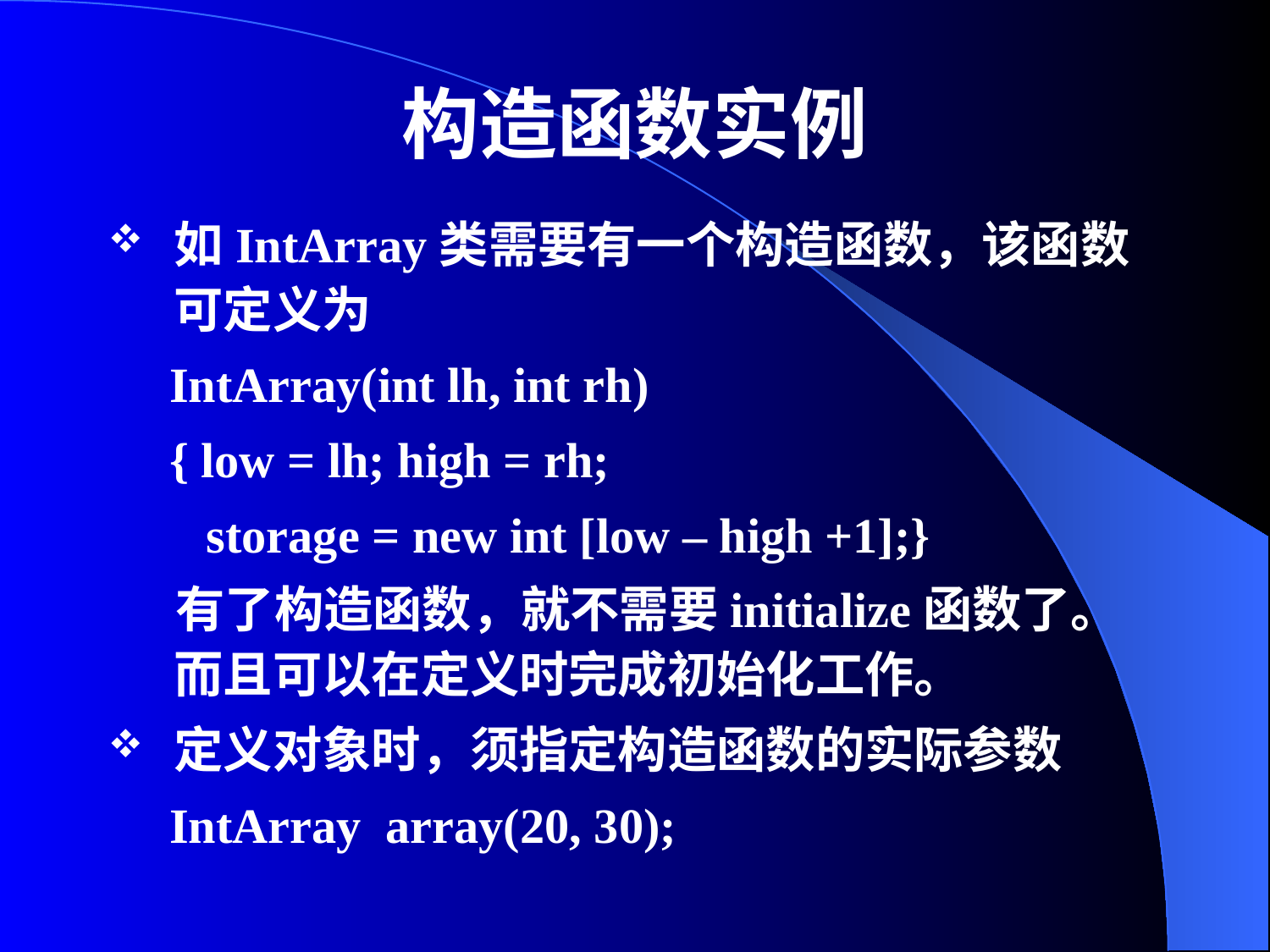

# 构造函数实例
如IntArray类需要有一个构造函数，该函数可定义为
     IntArray(int lh, int rh)
     { low = lh; high = rh;
        storage = new int [low – high +1];}
     有了构造函数，就不需要initialize函数了。而且可以在定义时完成初始化工作。
定义对象时，须指定构造函数的实际参数
     IntArray  array(20, 30);